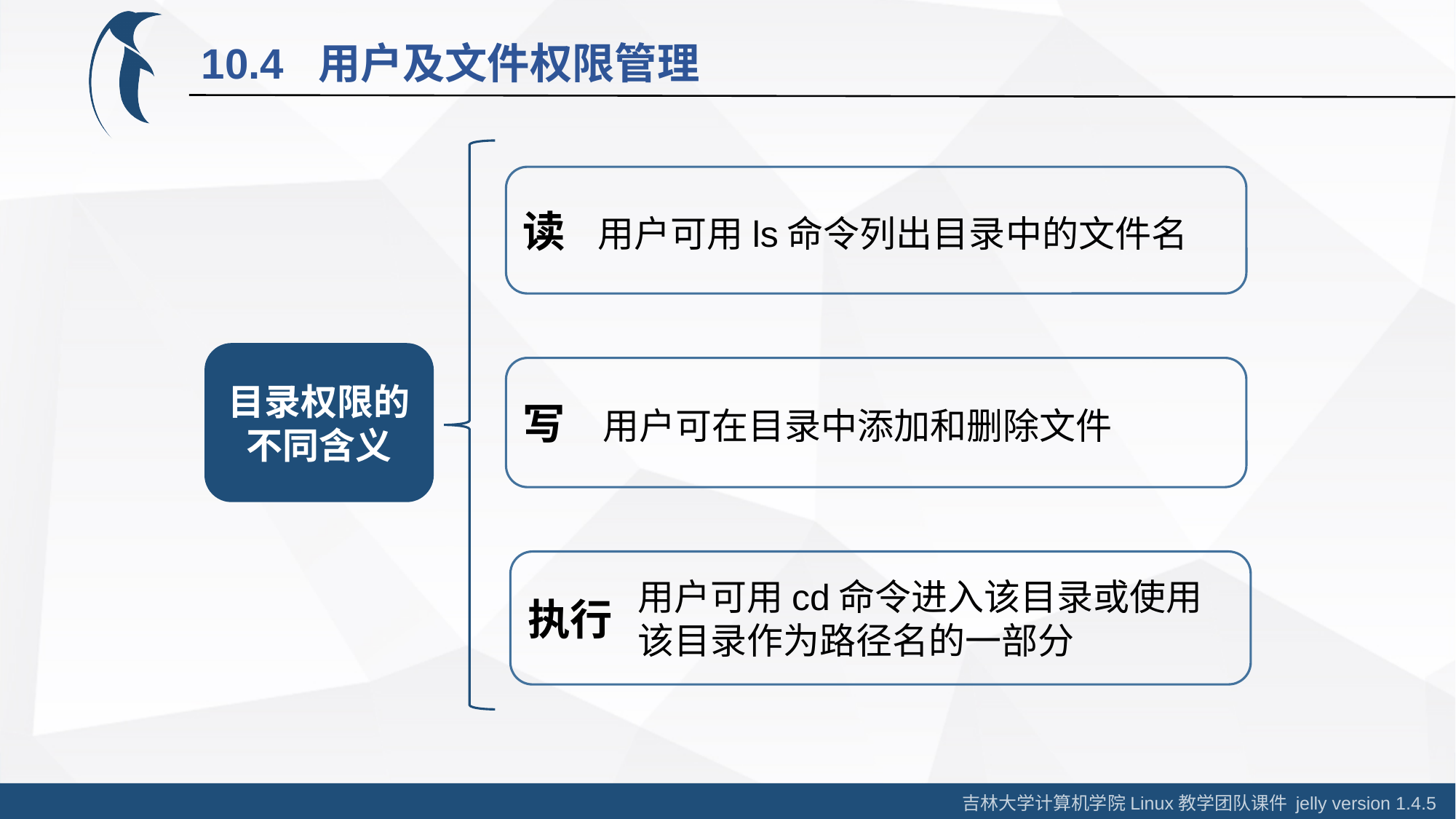

10.4  用户及文件权限管理

读    用户可用ls命令列出目录中的文件名
目录权限的不同含义
写      用户可在目录中添加和删除文件
执行
用户可用cd命令进入该目录或使用该目录作为路径名的一部分